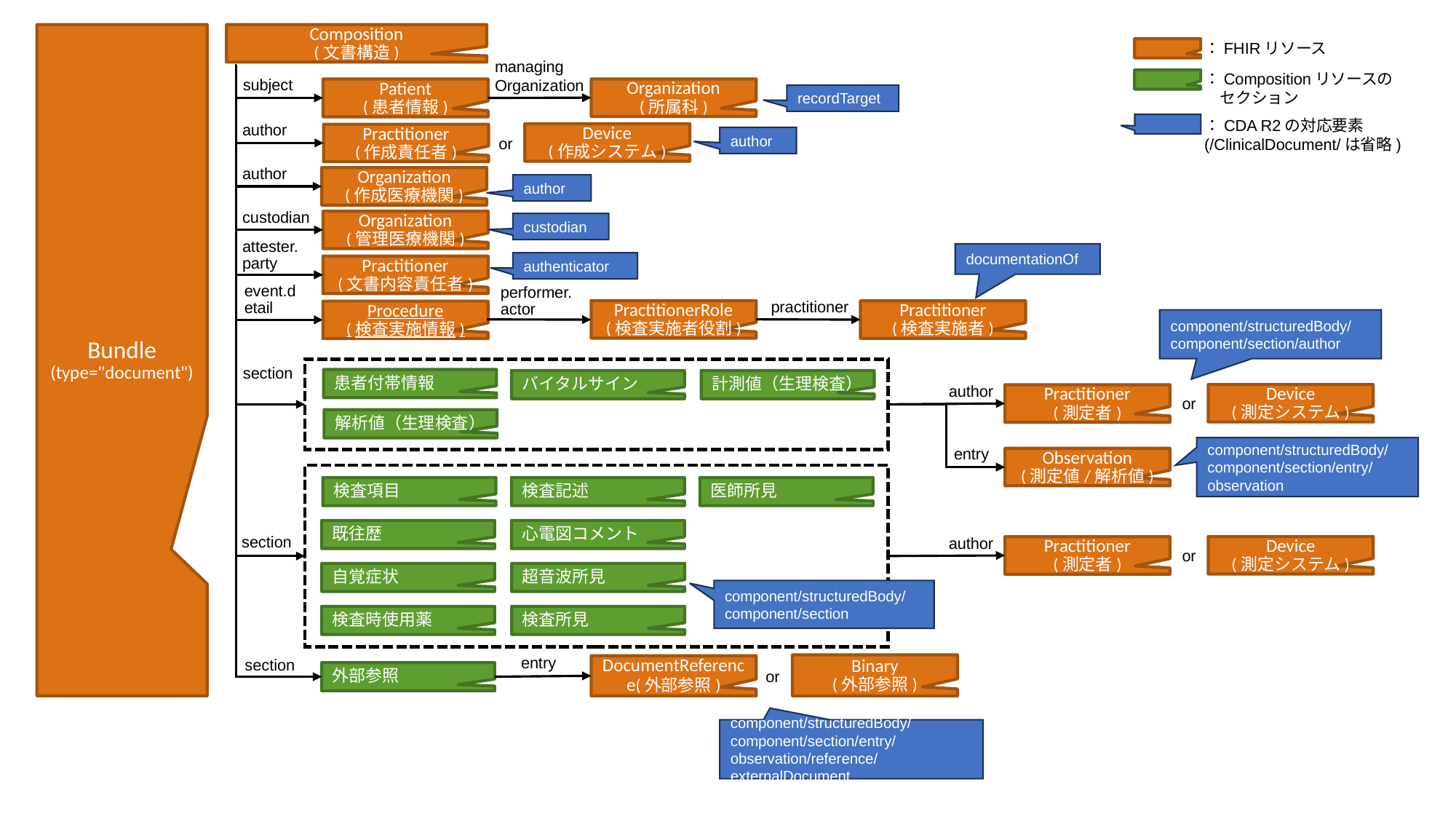

Bundle
(type="document")
Composition
(文書構造)
：FHIRリソース

managing
Organization
：Compositionリソースの
　セクション

subject
Organization
(所属科)
Patient
(患者情報)
recordTarget
：CDA R2の対応要素
(/ClinicalDocument/は省略)

author
Device
(作成システム)
Practitioner
(作成責任者)
author
or
author
Organization
(作成医療機関)
author
custodian
Organization
(管理医療機関)
custodian
attester.
party
documentationOf
authenticator
Practitioner
(文書内容責任者)
event.detail
performer.
actor
practitioner
PractitionerRole
(検査実施者役割)
Practitioner
(検査実施者)
Procedure
(検査実施情報)
component/structuredBody/
component/section/author

section
患者付帯情報
バイタルサイン
計測値（生理検査）
author
Device
(測定システム)
Practitioner
(測定者)
or
解析値（生理検査）
component/structuredBody/
component/section/entry/observation
entry
Observation
(測定値/解析値)

検査項目
検査記述
医師所見
既往歴
心電図コメント
section
author
Device
(測定システム)
Practitioner
(測定者)
or
自覚症状
超音波所見
component/structuredBody/
component/section
検査時使用薬
検査所見
entry
Binary
(外部参照)
section
DocumentReference(外部参照)
or
外部参照
component/structuredBody/
component/section/entry/observation/reference/externalDocument